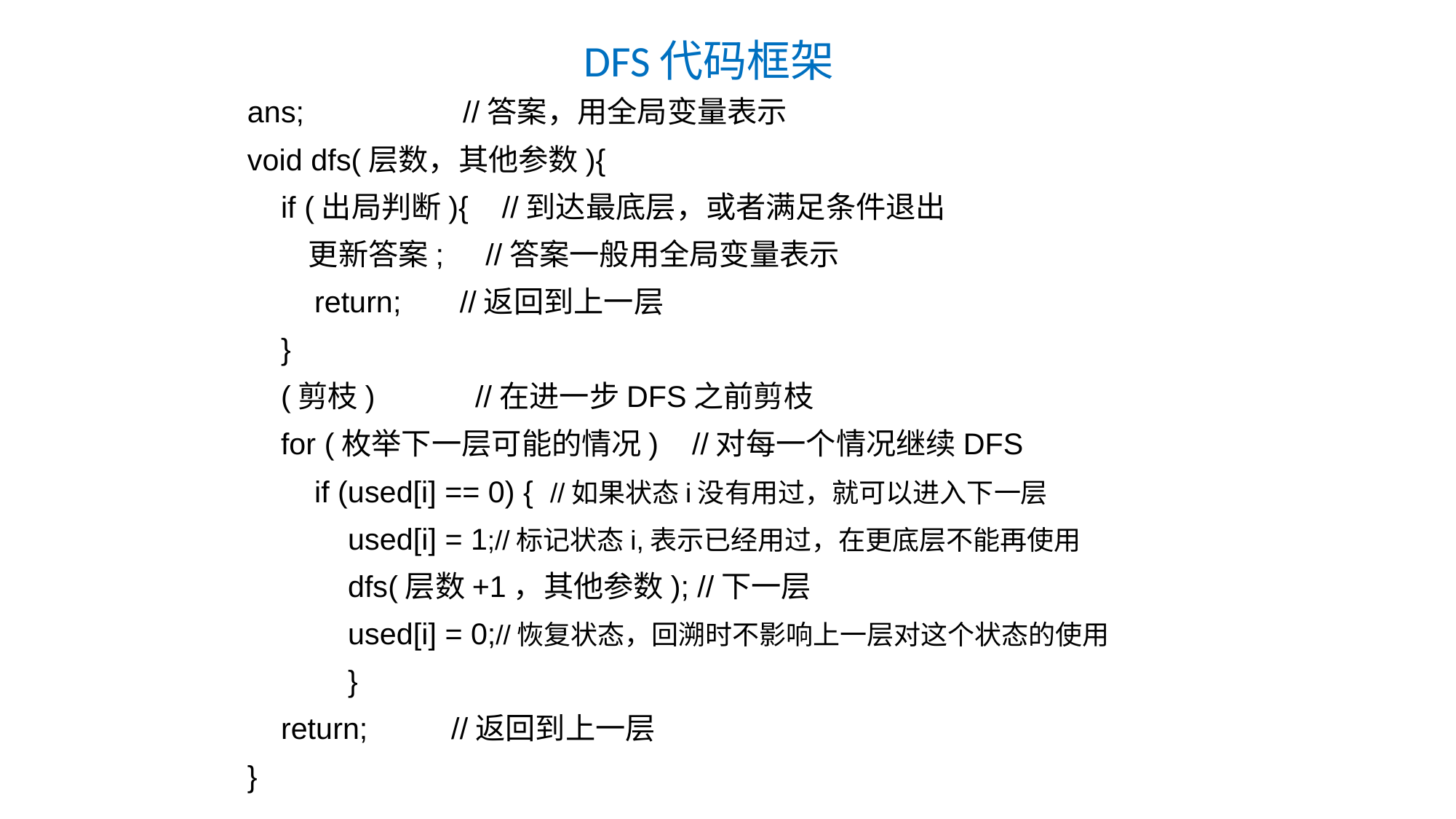

# DFS代码框架
ans;                   //答案，用全局变量表示
void dfs(层数，其他参数){
    if (出局判断){    //到达最底层，或者满足条件退出
        更新答案;     //答案一般用全局变量表示
        return;       //返回到上一层
    }
    (剪枝)            //在进一步DFS之前剪枝
    for (枚举下一层可能的情况)    //对每一个情况继续DFS
        if (used[i] == 0) {  //如果状态i没有用过，就可以进入下一层
            used[i] = 1;//标记状态i,表示已经用过，在更底层不能再使用
            dfs(层数+1，其他参数); //下一层
            used[i] = 0;//恢复状态，回溯时不影响上一层对这个状态的使用
            }
    return;          //返回到上一层
}